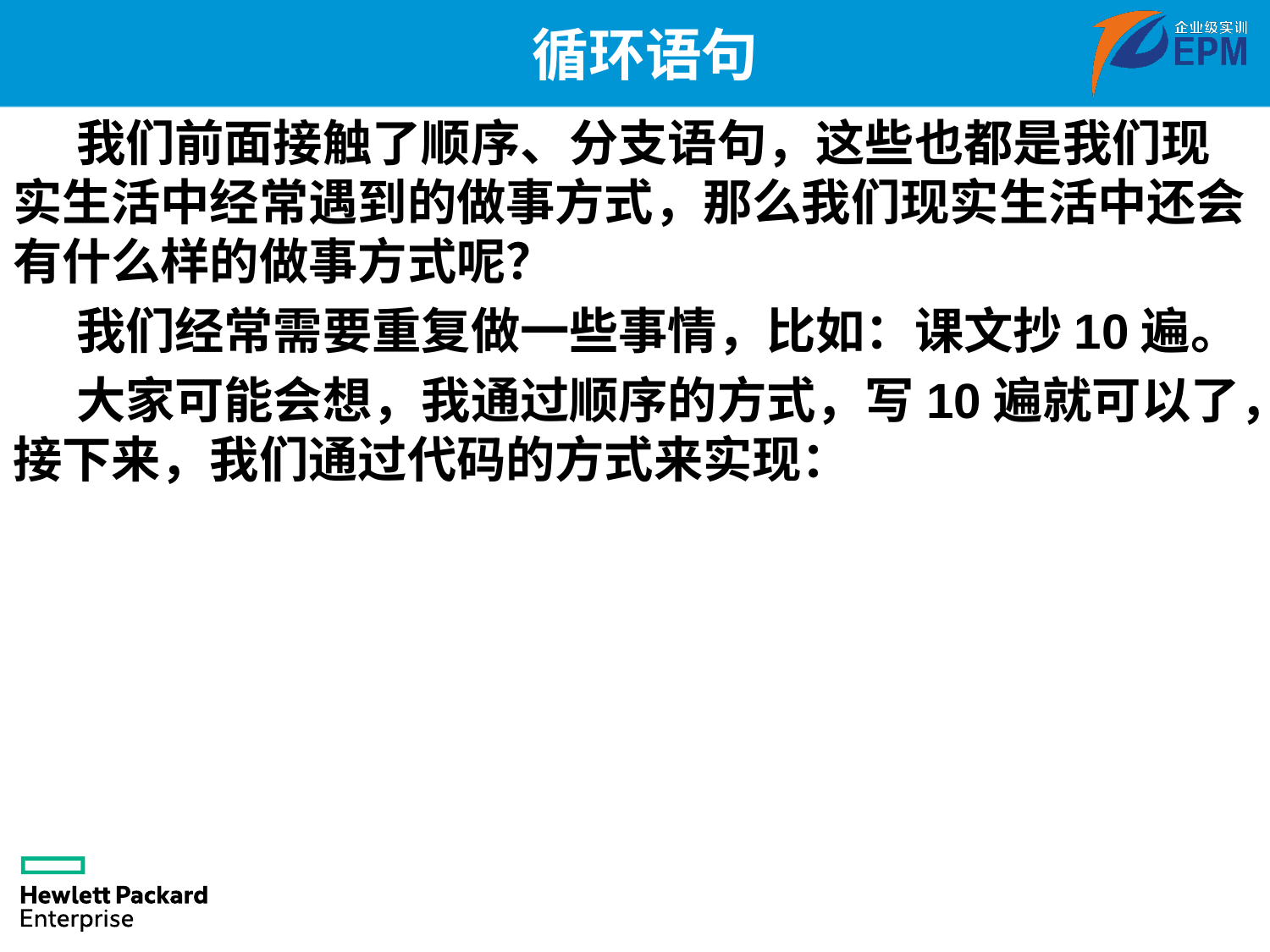

# 循环语句
我们前面接触了顺序、分支语句，这些也都是我们现实生活中经常遇到的做事方式，那么我们现实生活中还会有什么样的做事方式呢？
我们经常需要重复做一些事情，比如：课文抄10遍。
大家可能会想，我通过顺序的方式，写10遍就可以了，接下来，我们通过代码的方式来实现：